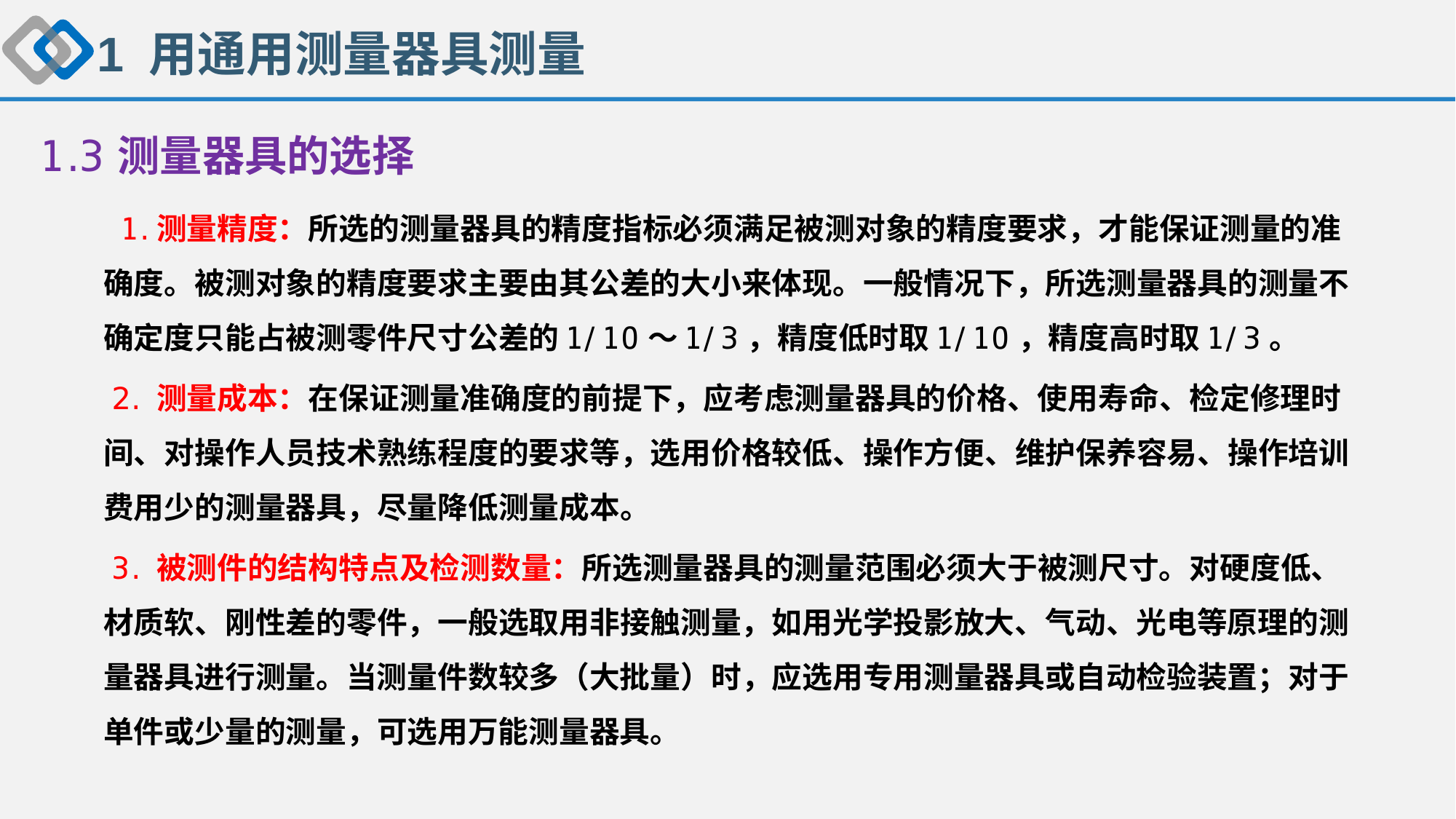

1 用通用测量器具测量
1.3测量器具的选择
        1.测量精度：所选的测量器具的精度指标必须满足被测对象的精度要求，才能保证测量的准确度。被测对象的精度要求主要由其公差的大小来体现。一般情况下，所选测量器具的测量不确定度只能占被测零件尺寸公差的1/10～1/3，精度低时取1/10，精度高时取1/3。
       2. 测量成本：在保证测量准确度的前提下，应考虑测量器具的价格、使用寿命、检定修理时间、对操作人员技术熟练程度的要求等，选用价格较低、操作方便、维护保养容易、操作培训费用少的测量器具，尽量降低测量成本。
       3. 被测件的结构特点及检测数量：所选测量器具的测量范围必须大于被测尺寸。对硬度低、材质软、刚性差的零件，一般选取用非接触测量，如用光学投影放大、气动、光电等原理的测量器具进行测量。当测量件数较多（大批量）时，应选用专用测量器具或自动检验装置；对于单件或少量的测量，可选用万能测量器具。